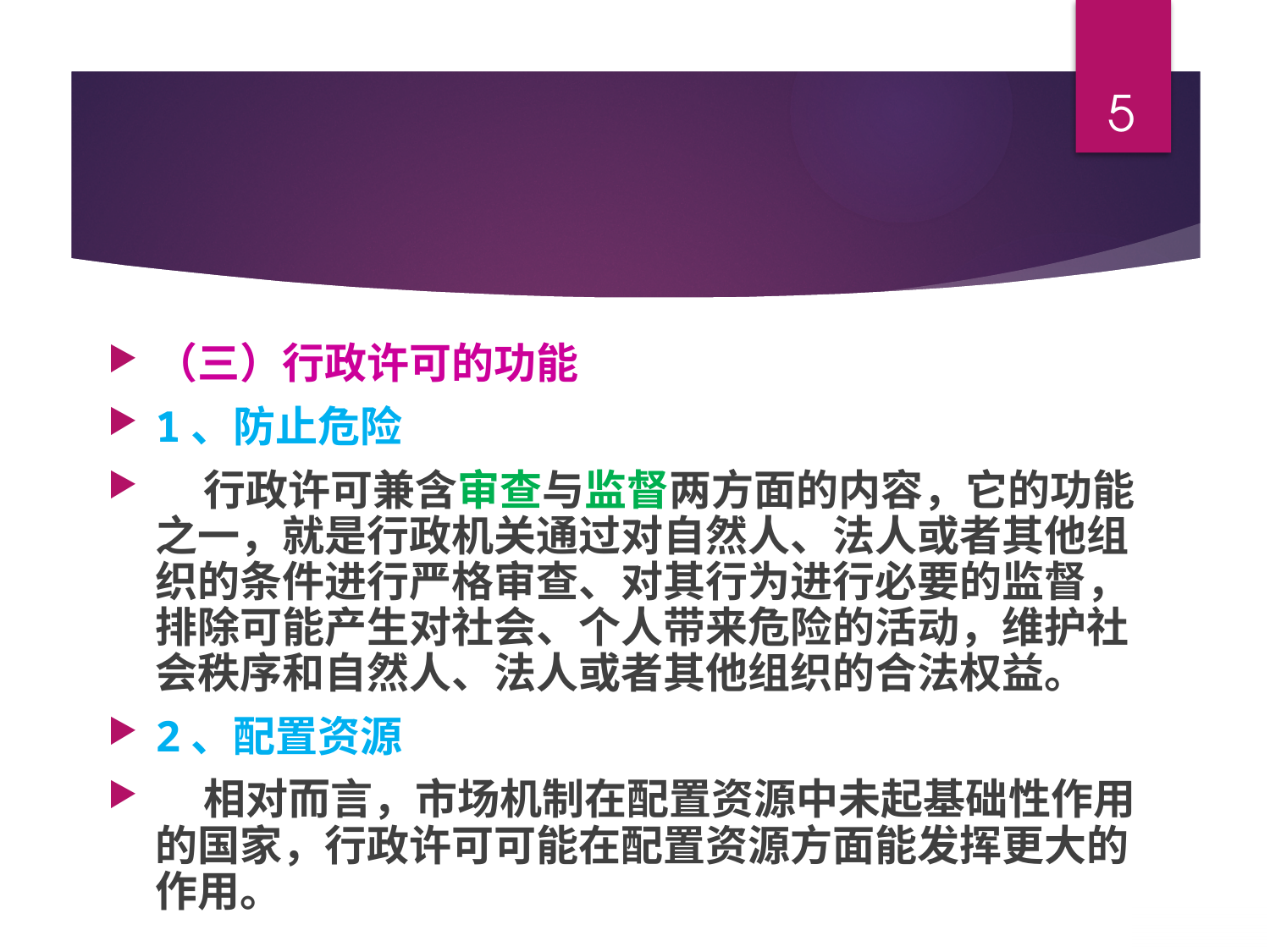

5
#
（三）行政许可的功能
1、防止危险
    行政许可兼含审查与监督两方面的内容，它的功能之一，就是行政机关通过对自然人、法人或者其他组织的条件进行严格审查、对其行为进行必要的监督，排除可能产生对社会、个人带来危险的活动，维护社会秩序和自然人、法人或者其他组织的合法权益。
2、配置资源
    相对而言，市场机制在配置资源中未起基础性作用的国家，行政许可可能在配置资源方面能发挥更大的作用。